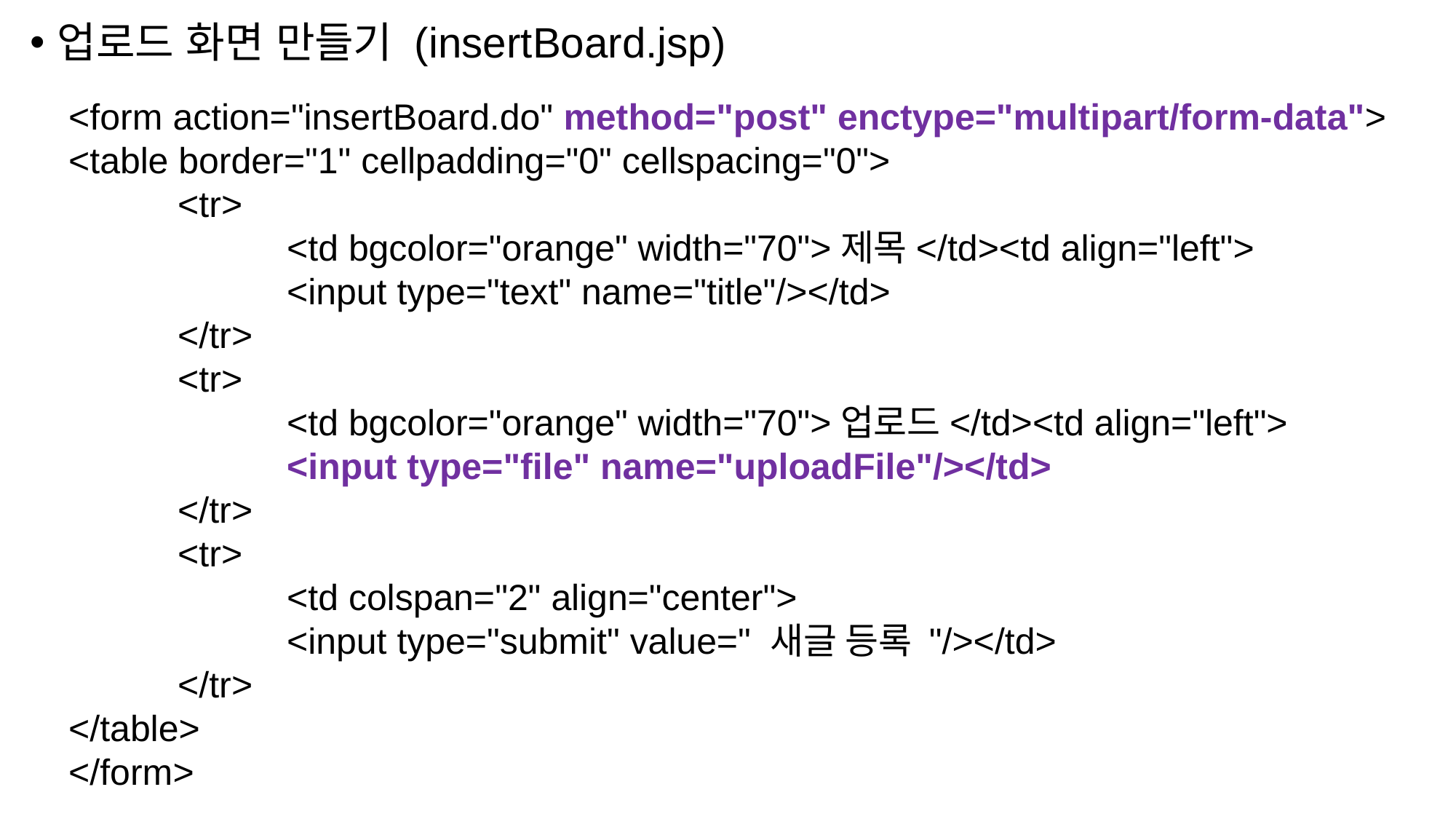

업로드 화면 만들기 (insertBoard.jsp)
<form action="insertBoard.do" method="post" enctype="multipart/form-data">
<table border="1" cellpadding="0" cellspacing="0">
    	<tr>
        		<td bgcolor="orange" width="70">제목</td><td align="left">
        		<input type="text" name="title"/></td>
    	</tr>
	<tr>
        		<td bgcolor="orange" width="70">업로드</td><td align="left">
        		<input type="file" name="uploadFile"/></td>
    	</tr>
    	<tr>
        		<td colspan="2" align="center">
        		<input type="submit" value=" 새글 등록 "/></td>
    	</tr>
</table>
</form>